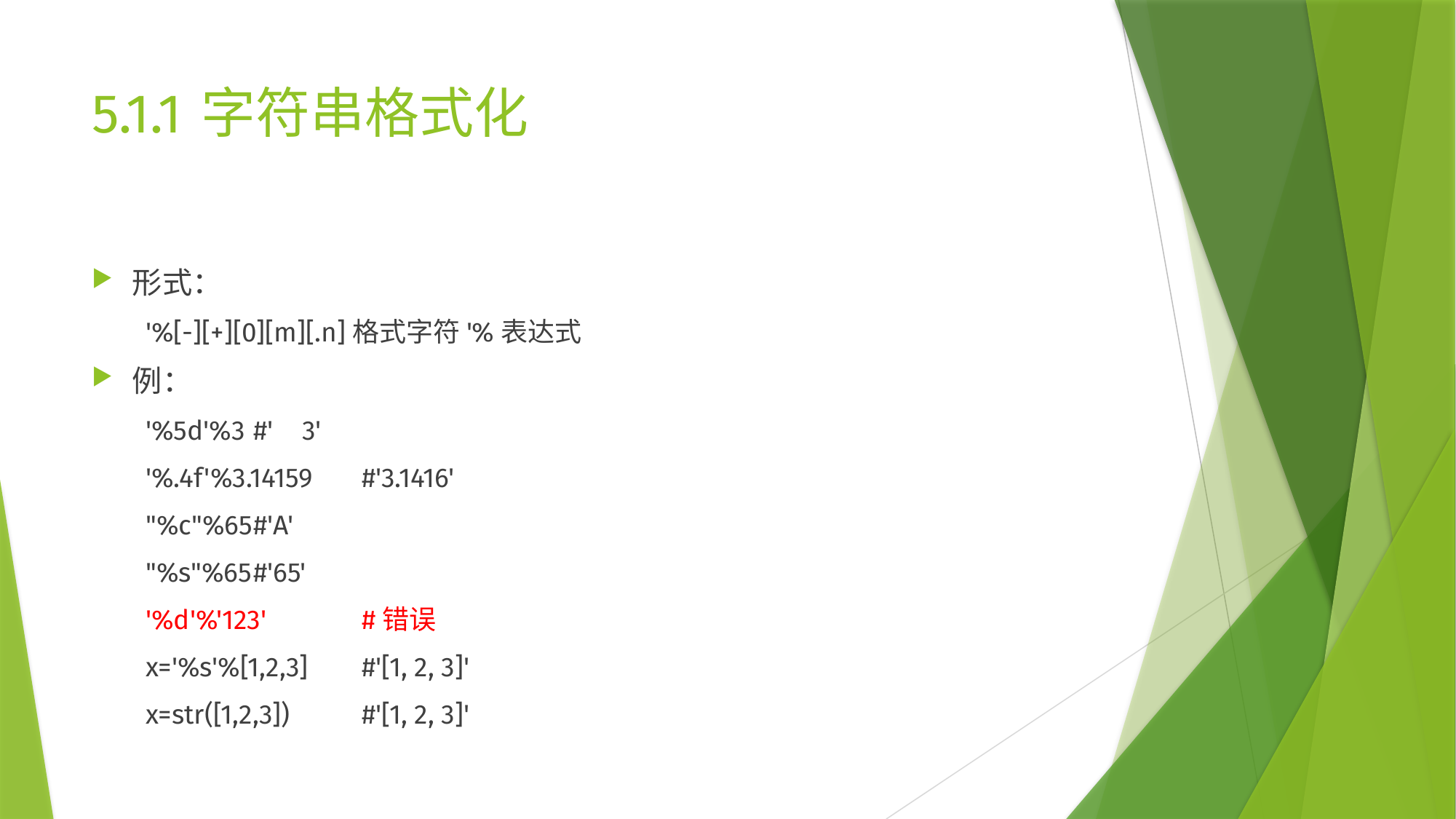

# 5.1.1	字符串格式化
形式：
'%[-][+][0][m][.n]格式字符'%表达式
例：
'%5d'%3									#'    3'
'%.4f'%3.14159							#'3.1416'
"%c"%65									#'A'
"%s"%65									#'65'
'%d'%'123'									#错误
x='%s'%[1,2,3]							#'[1, 2, 3]'
x=str([1,2,3]) 							#'[1, 2, 3]'